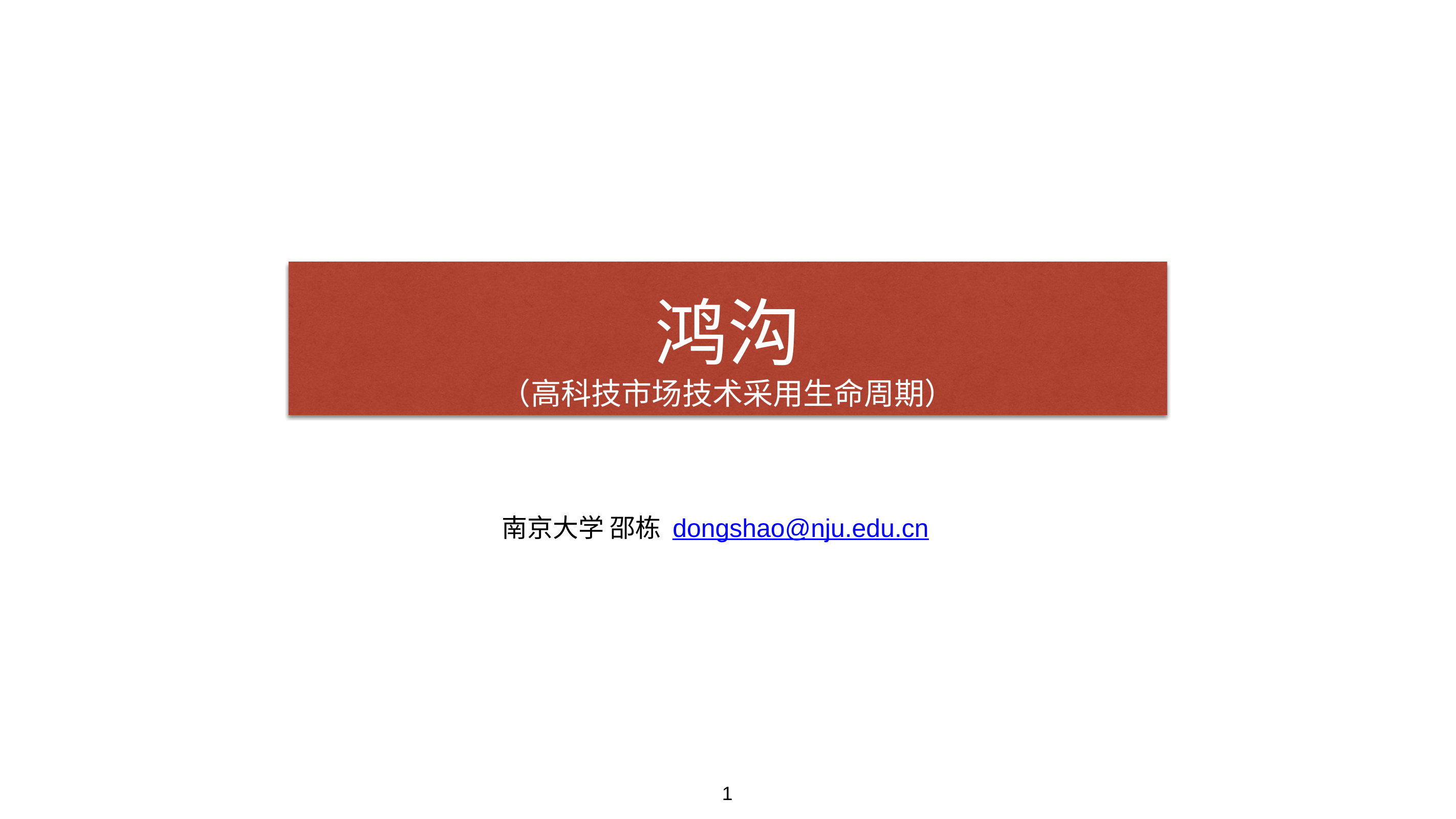

# 鸿沟
（高科技市场技术采用生命周期）

南京大学 邵栋 dongshao@nju.edu.cn
1